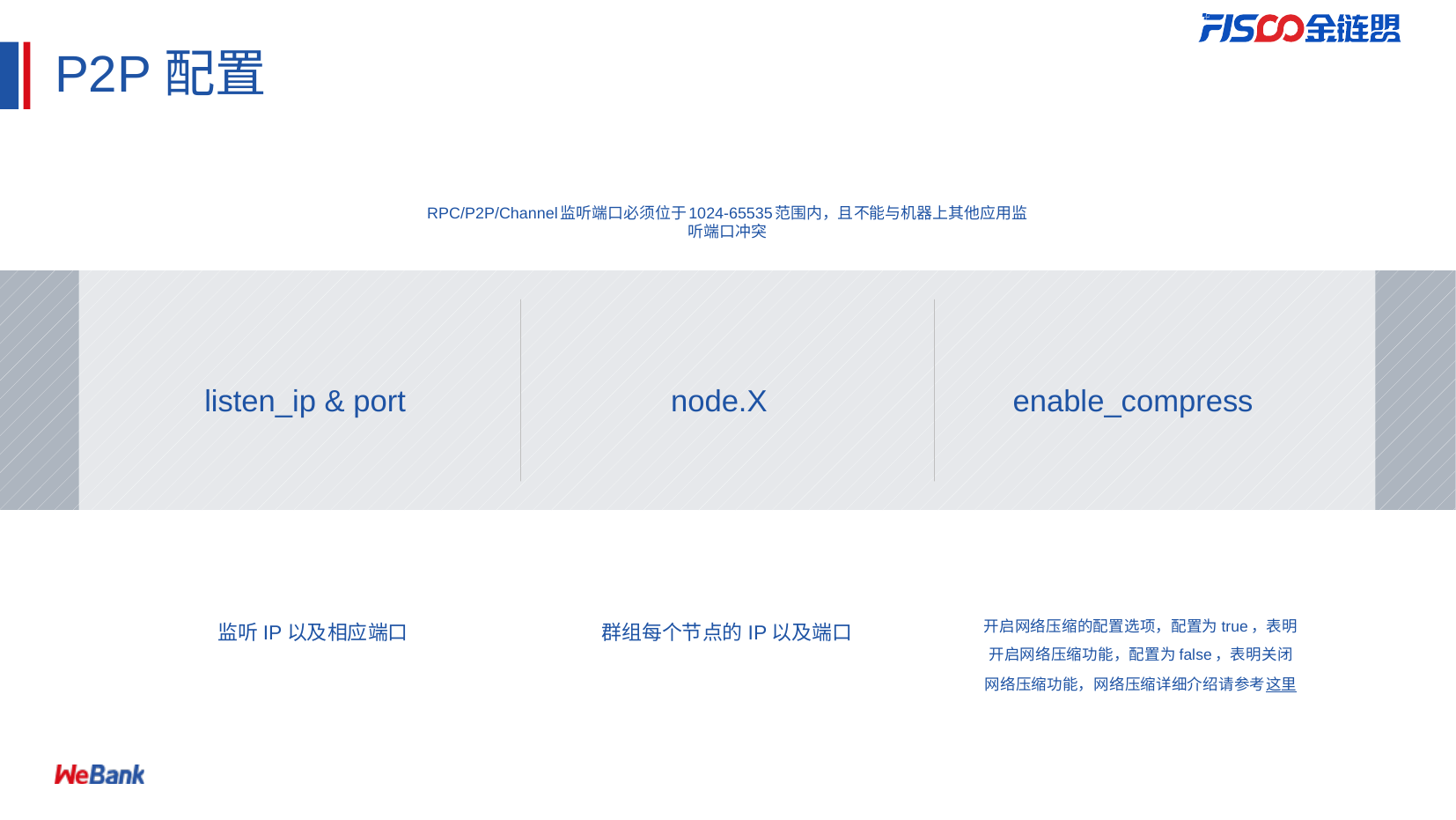

# P2P配置
RPC/P2P/Channel监听端口必须位于1024-65535范围内，且不能与机器上其他应用监听端口冲突

node.X
群组每个节点的IP以及端口

listen_ip & port
监听IP以及相应端口
enable_compress
开启网络压缩的配置选项，配置为true，表明开启网络压缩功能，配置为false，表明关闭网络压缩功能，网络压缩详细介绍请参考这里